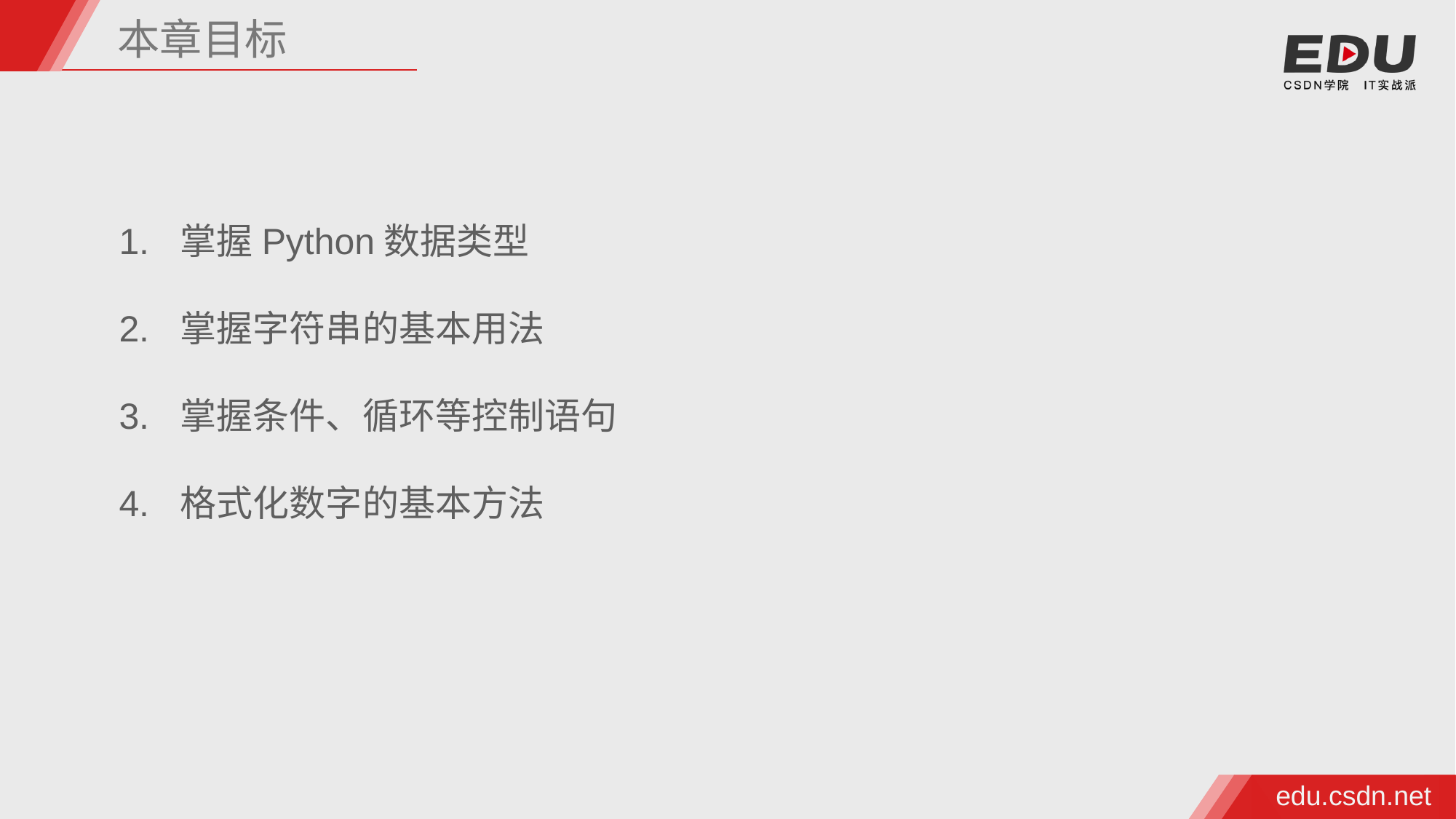

本章目标
掌握Python数据类型
掌握字符串的基本用法
掌握条件、循环等控制语句
格式化数字的基本方法
edu.csdn.net